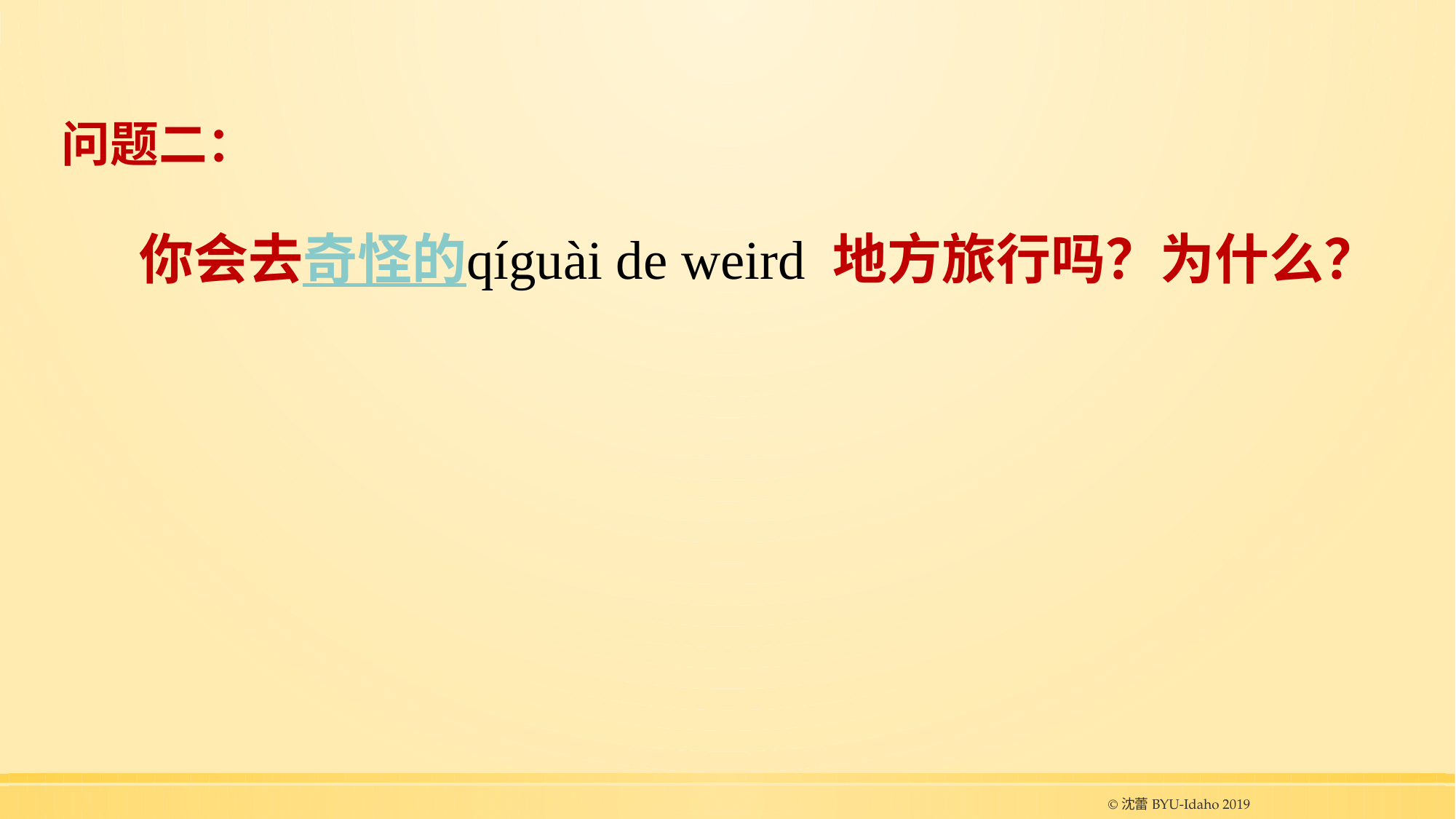

# 问题二： 你会去奇怪的qíguài de weird 地方旅行吗？为什么？
©沈蕾BYU-Idaho 2019